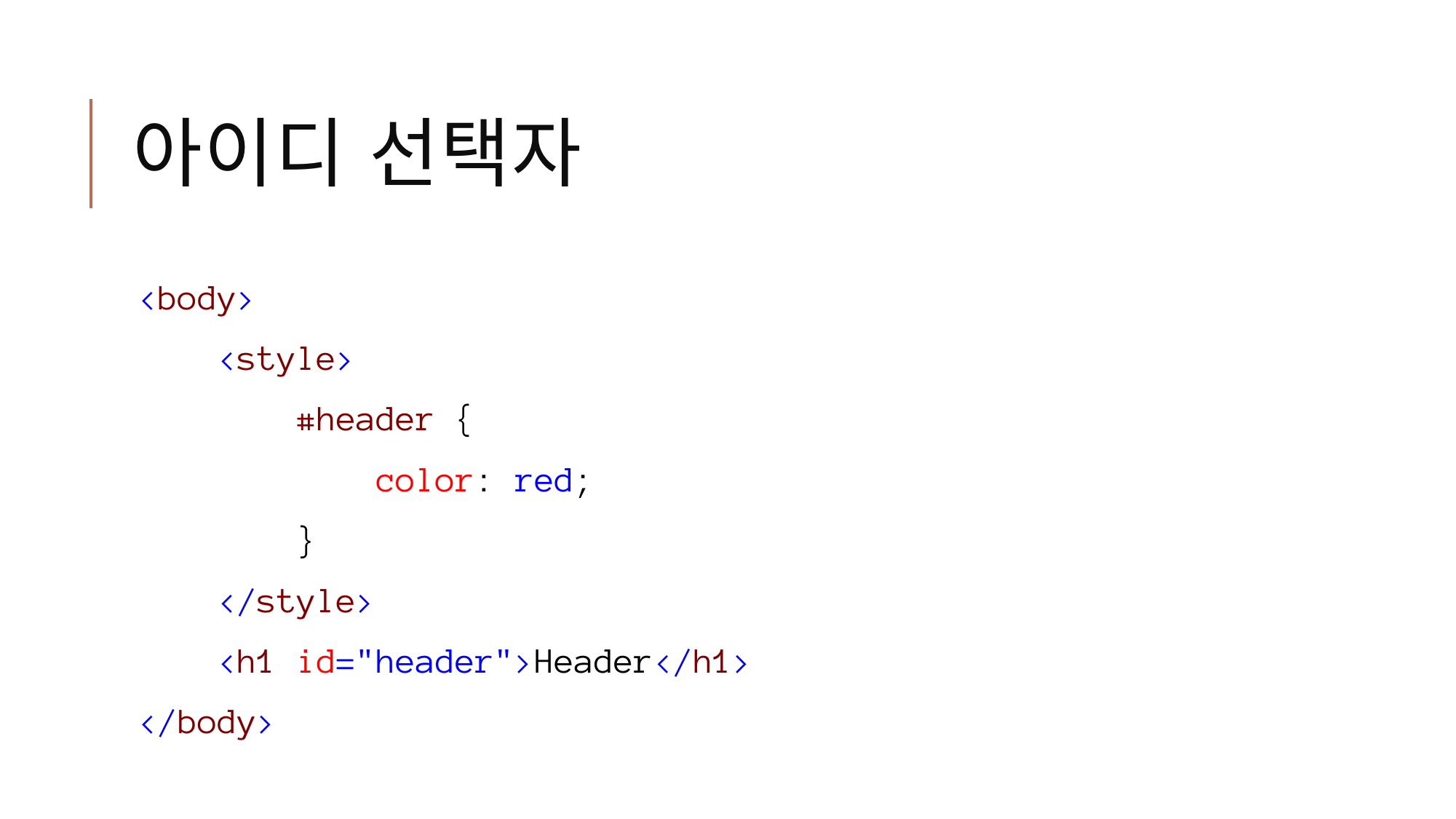

# 아이디 선택자
<body>
    <style>
        #header {
            color: red;
        }
    </style>
    <h1 id="header">Header</h1>
</body>